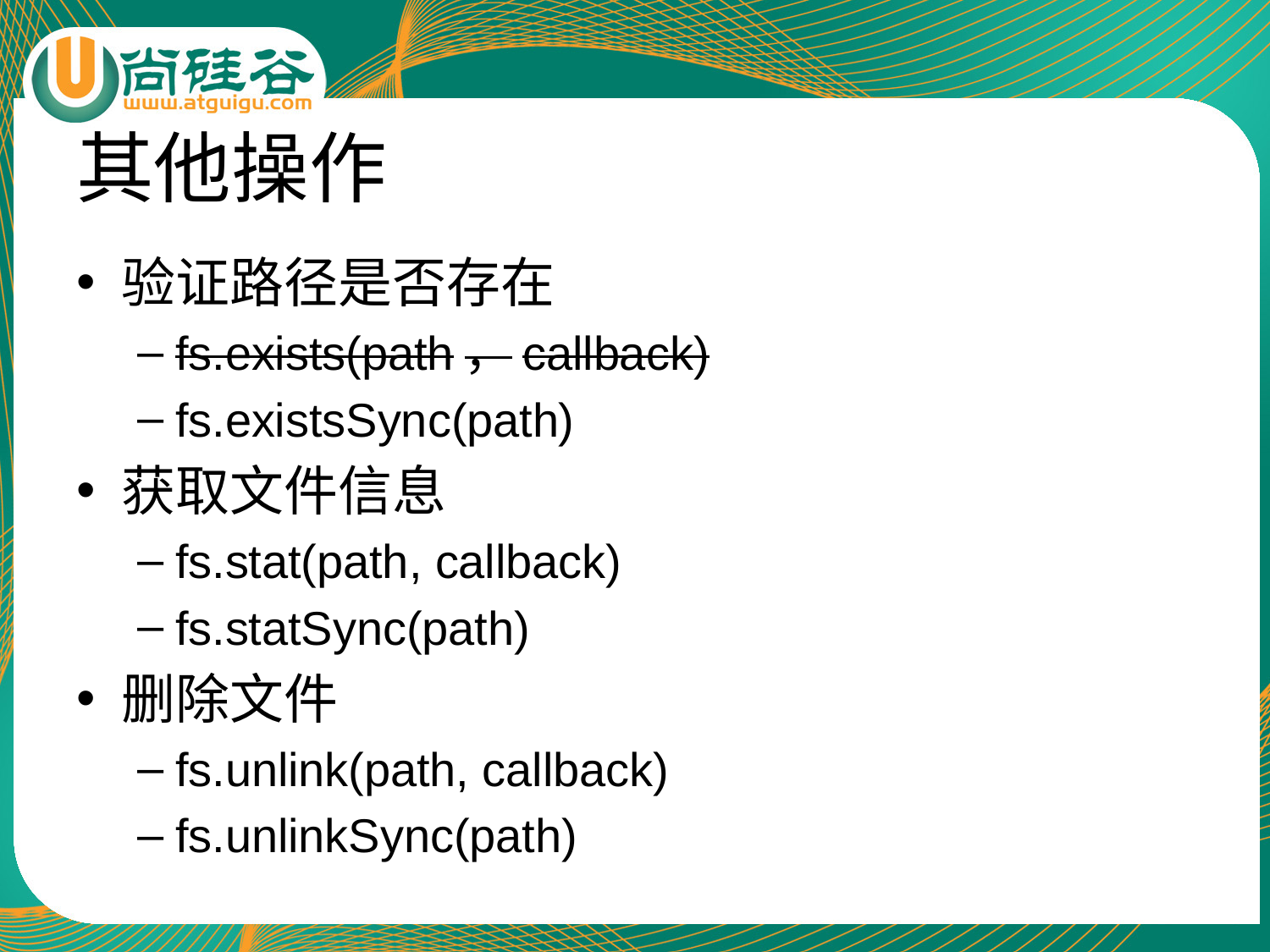

# 其他操作
验证路径是否存在
fs.exists(path，callback)
fs.existsSync(path)
获取文件信息
fs.stat(path, callback)
fs.statSync(path)
删除文件
fs.unlink(path, callback)
fs.unlinkSync(path)